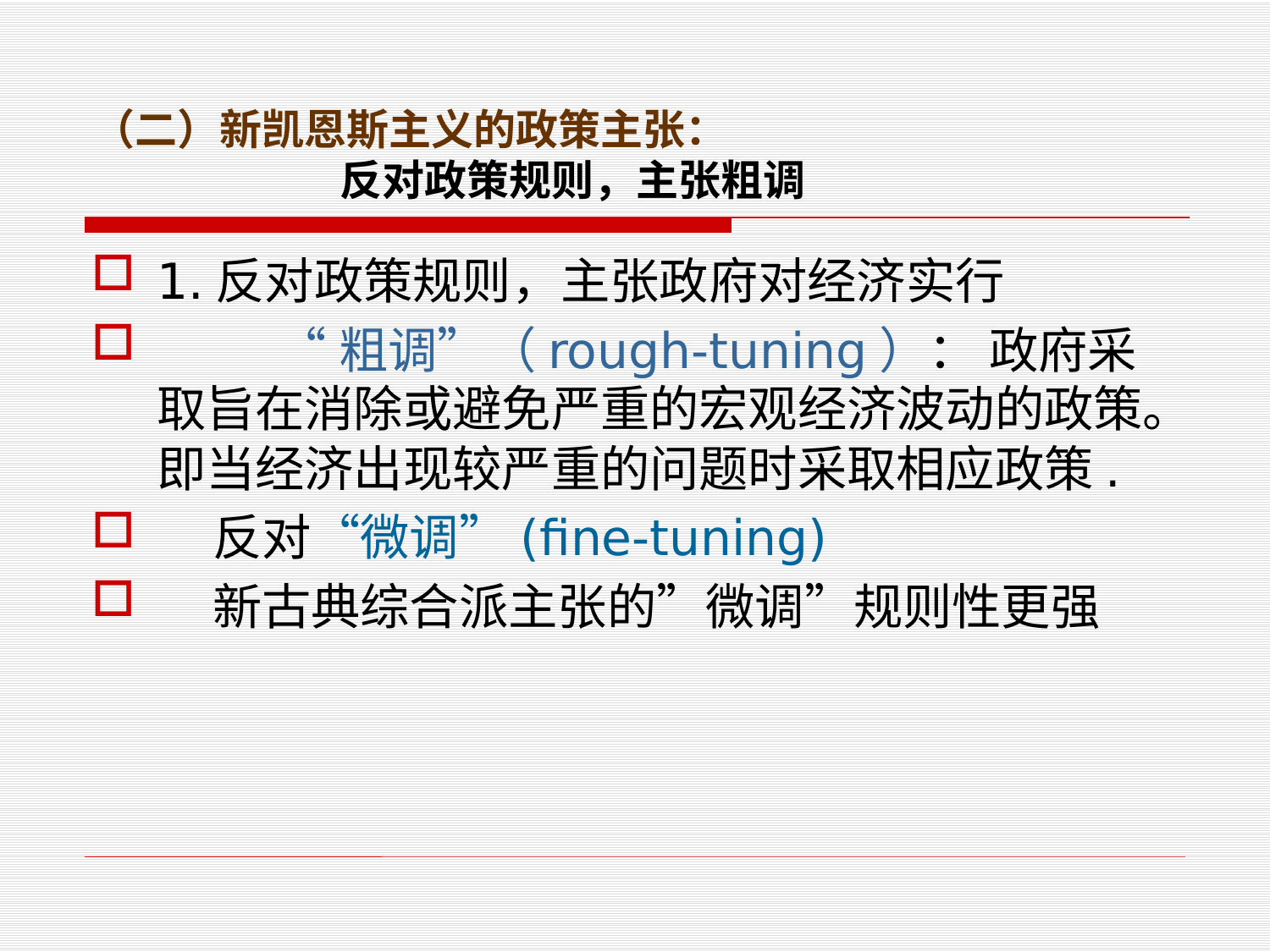

# （二）新凯恩斯主义的政策主张： 反对政策规则，主张粗调
1.反对政策规则，主张政府对经济实行
           “粗调”（rough-tuning）： 政府采取旨在消除或避免严重的宏观经济波动的政策。即当经济出现较严重的问题时采取相应政策.
    反对“微调”(fine-tuning)
    新古典综合派主张的”微调”规则性更强